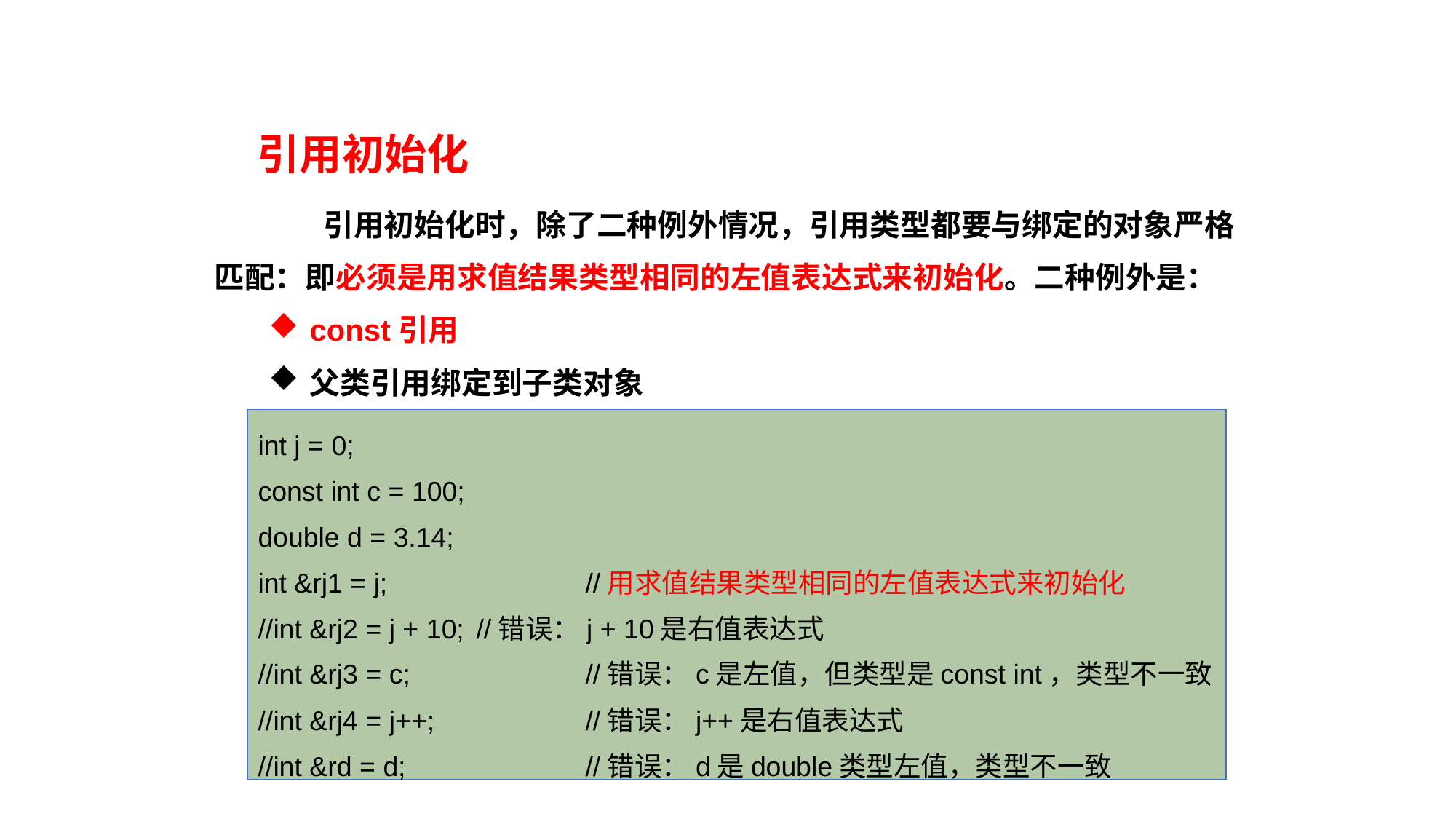

引用初始化
	引用初始化时，除了二种例外情况，引用类型都要与绑定的对象严格匹配：即必须是用求值结果类型相同的左值表达式来初始化。二种例外是：
const引用
父类引用绑定到子类对象

int j = 0;
const int c = 100;
double d = 3.14;
int &rj1 = j;		//用求值结果类型相同的左值表达式来初始化
//int &rj2 = j + 10;	//错误：j + 10是右值表达式
//int &rj3 = c;		//错误：c是左值，但类型是const int，类型不一致
//int &rj4 = j++;		//错误：j++是右值表达式
//int &rd = d;		//错误：d是double类型左值，类型不一致